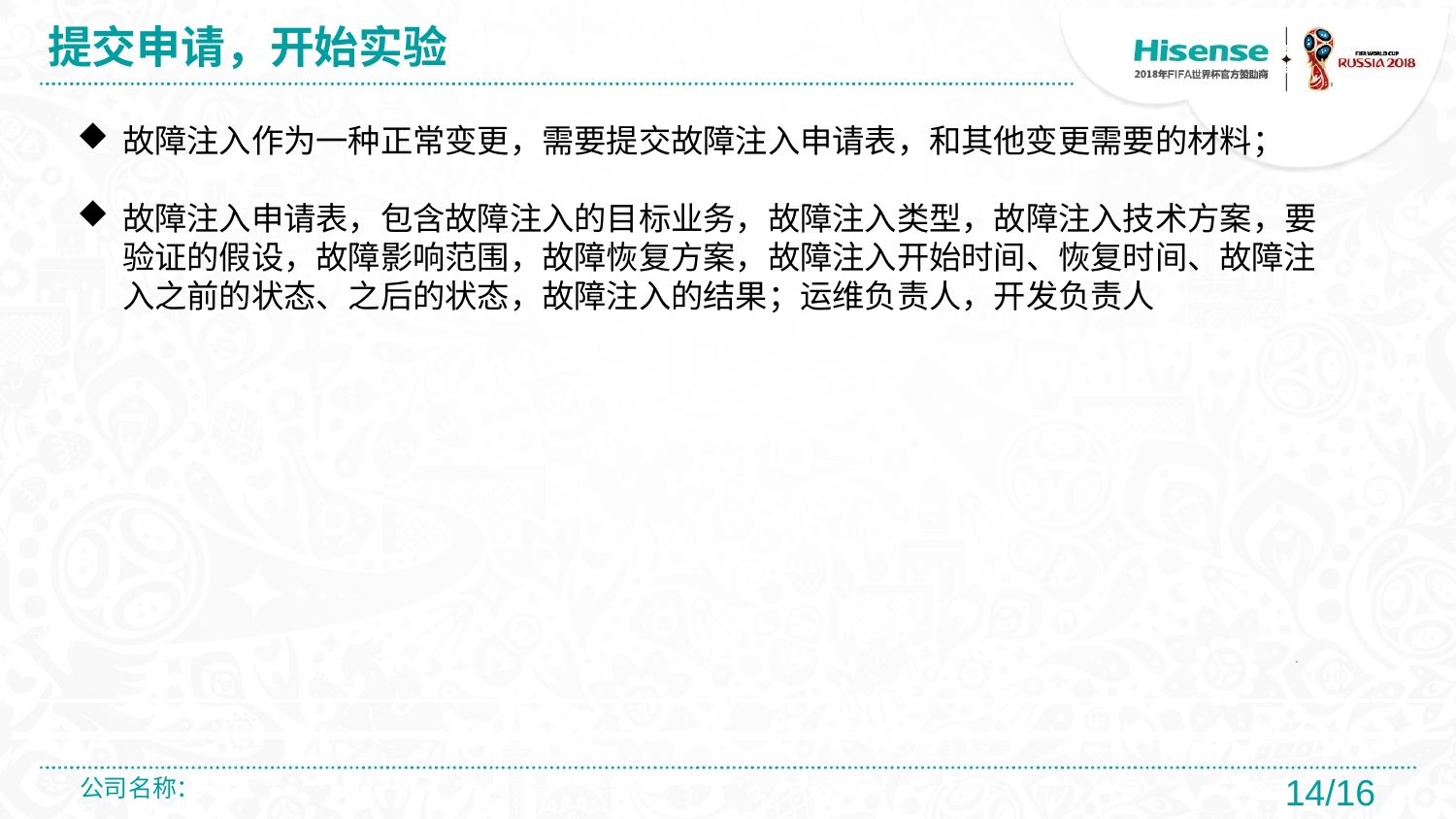

# 提交申请，开始实验

故障注入作为一种正常变更，需要提交故障注入申请表，和其他变更需要的材料；

故障注入申请表，包含故障注入的目标业务，故障注入类型，故障注入技术方案，要验证的假设，故障影响范围，故障恢复方案，故障注入开始时间、恢复时间、故障注入之前的状态、之后的状态，故障注入的结果；运维负责人，开发负责人
公司名称：
14/16